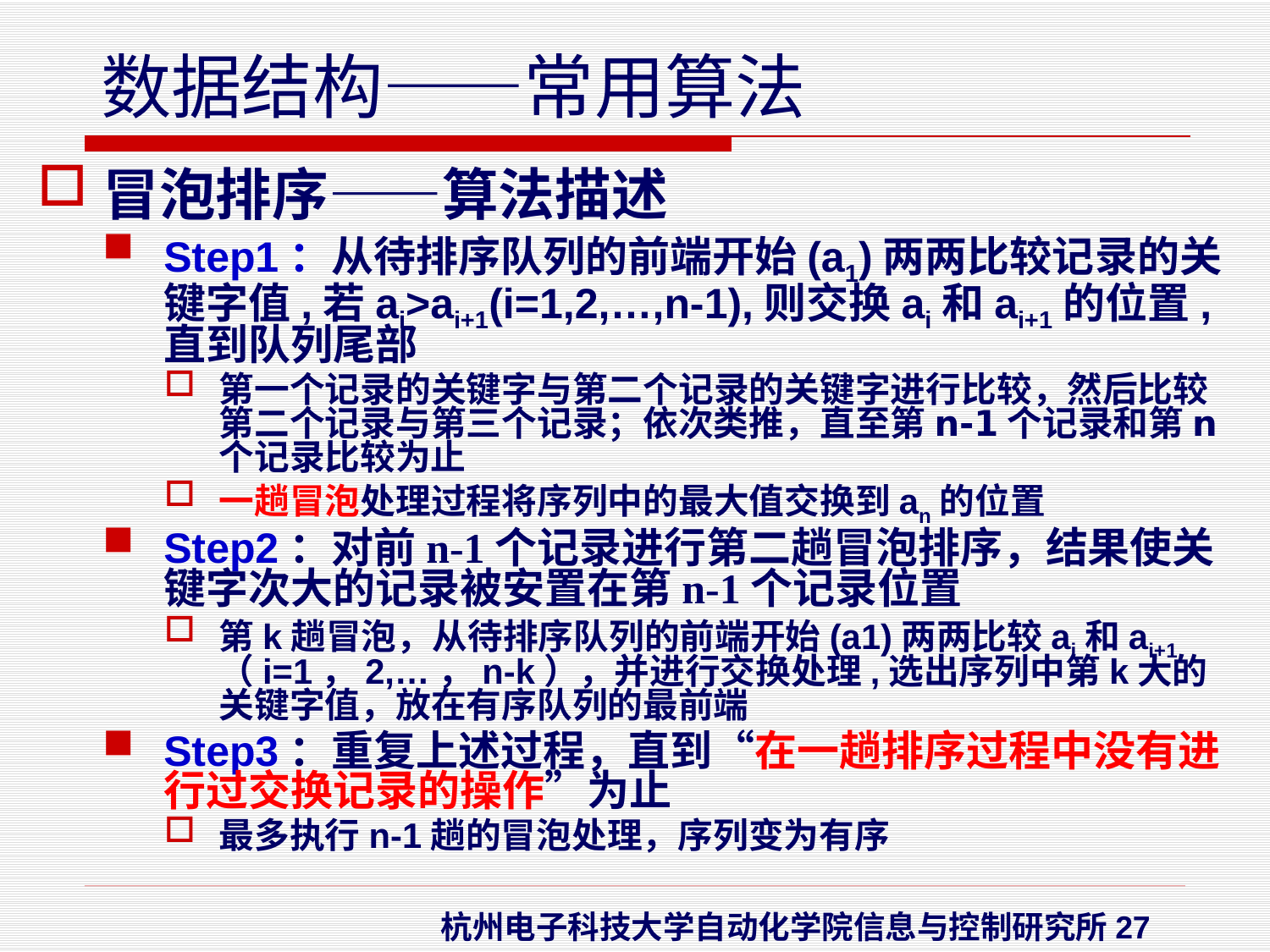

冒泡排序——算法描述
Step1：从待排序队列的前端开始(a1)两两比较记录的关键字值,若ai>ai+1(i=1,2,…,n-1),则交换ai和ai+1的位置,直到队列尾部
第一个记录的关键字与第二个记录的关键字进行比较，然后比较第二个记录与第三个记录；依次类推，直至第n-1个记录和第n个记录比较为止
一趟冒泡处理过程将序列中的最大值交换到an的位置
Step2：对前n-1个记录进行第二趟冒泡排序，结果使关键字次大的记录被安置在第n-1个记录位置
第k趟冒泡，从待排序队列的前端开始(a1)两两比较ai和ai+1（i=1，2,…，n-k），并进行交换处理,选出序列中第k大的关键字值，放在有序队列的最前端
Step3：重复上述过程，直到“在一趟排序过程中没有进行过交换记录的操作”为止
最多执行n-1趟的冒泡处理，序列变为有序